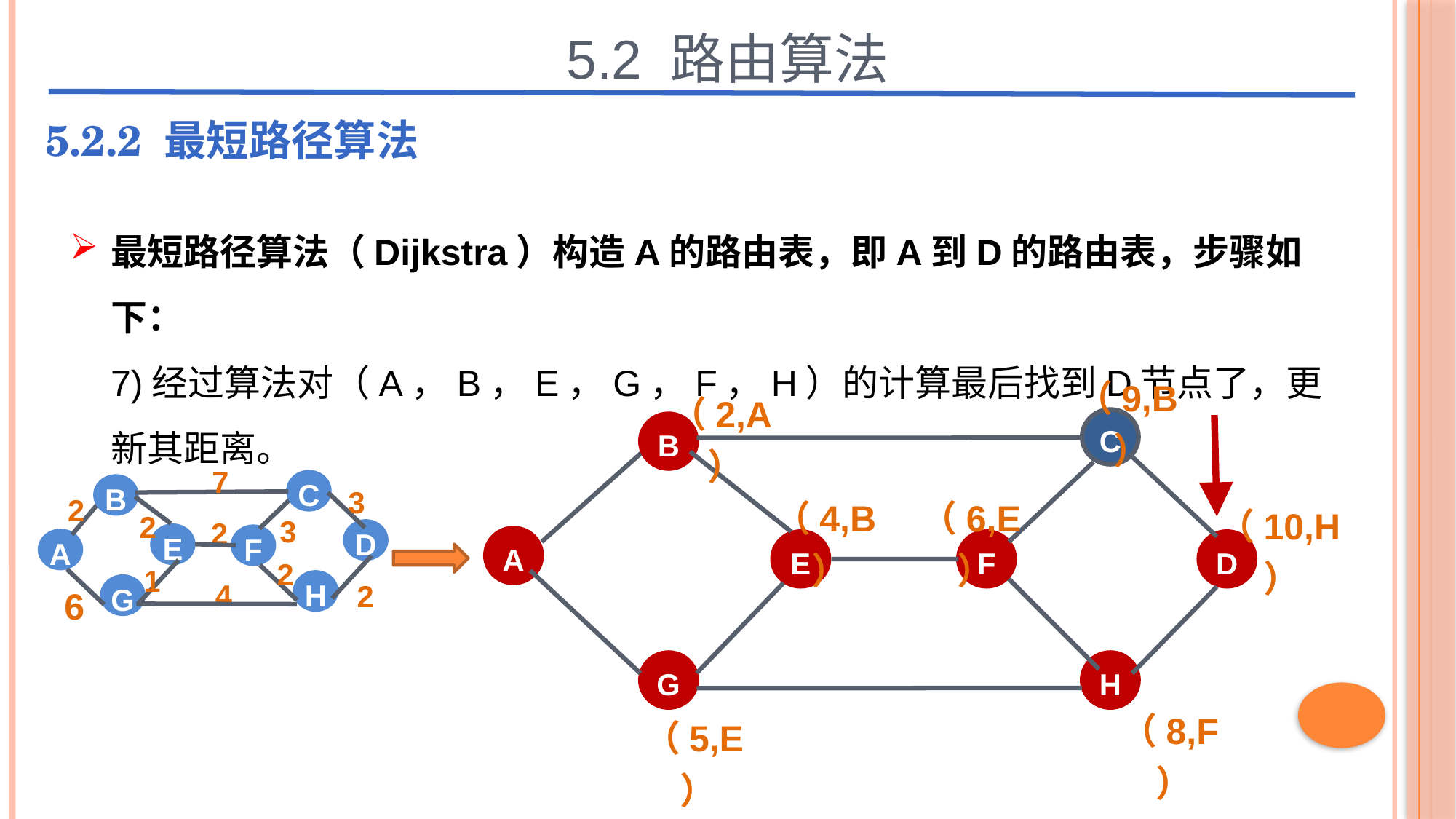

5.2 路由算法
5.2.2 最短路径算法
最短路径算法（Dijkstra）构造A的路由表，即A到D的路由表，步骤如下：
7)经过算法对（A，B，E，G，F，H）的计算最后找到D节点了，更新其距离。
（9,B）
（2,A）
C
B

7
C
3
B
2

2

3
2
D
E
F
A

2
1

4
2

6
H
G

（4,B）
（6,E）
（10,H）
A
E
F
D

G
H

（8,F）
（5,E）